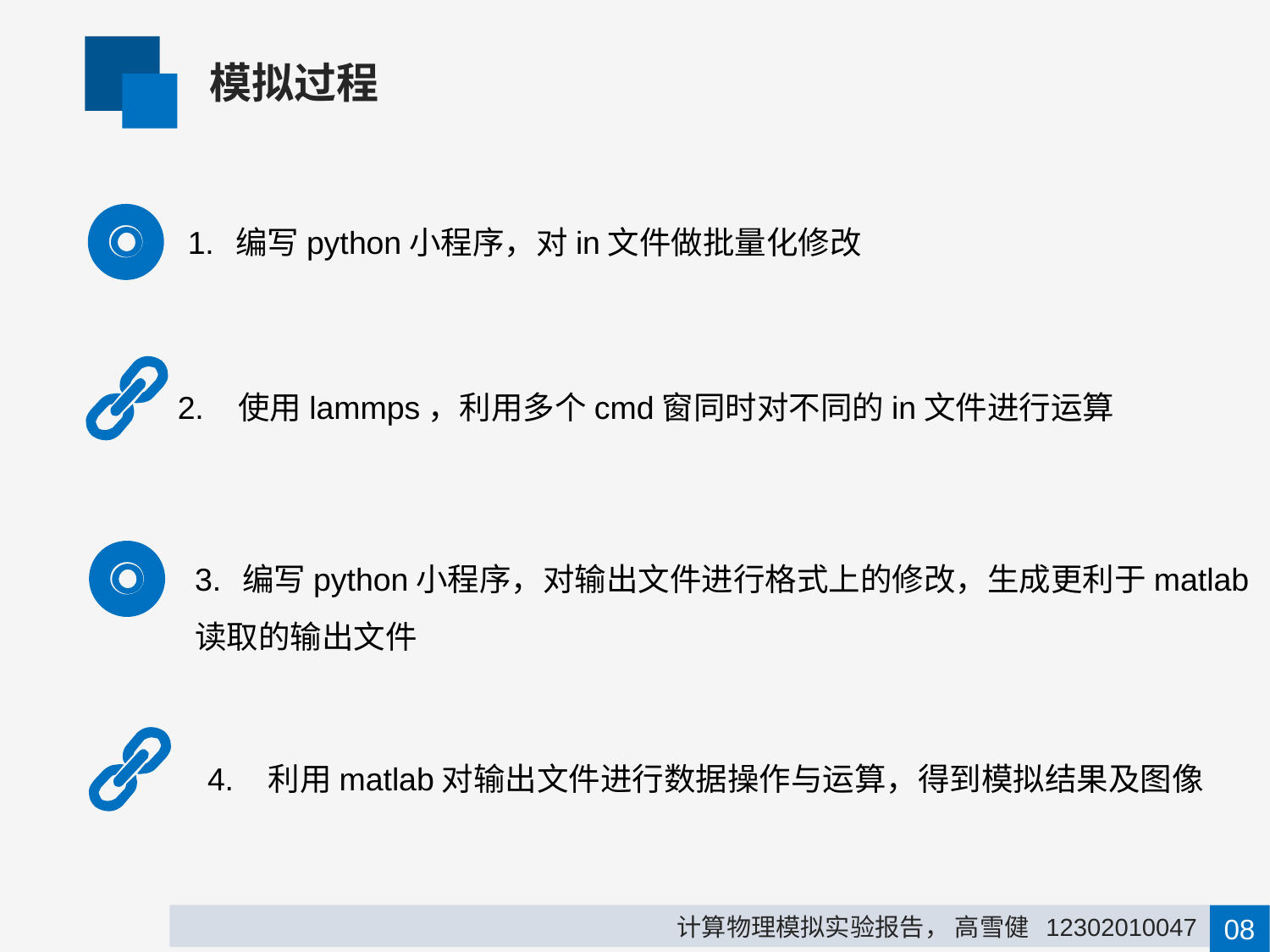

模拟过程

编写python小程序，对in文件做批量化修改

2.   使用lammps，利用多个cmd窗同时对不同的in文件进行运算

编写python小程序，对输出文件进行格式上的修改，生成更利于matlab
读取的输出文件

4.   利用matlab对输出文件进行数据操作与运算，得到模拟结果及图像
计算物理模拟实验报告， 高雪健  12302010047
08